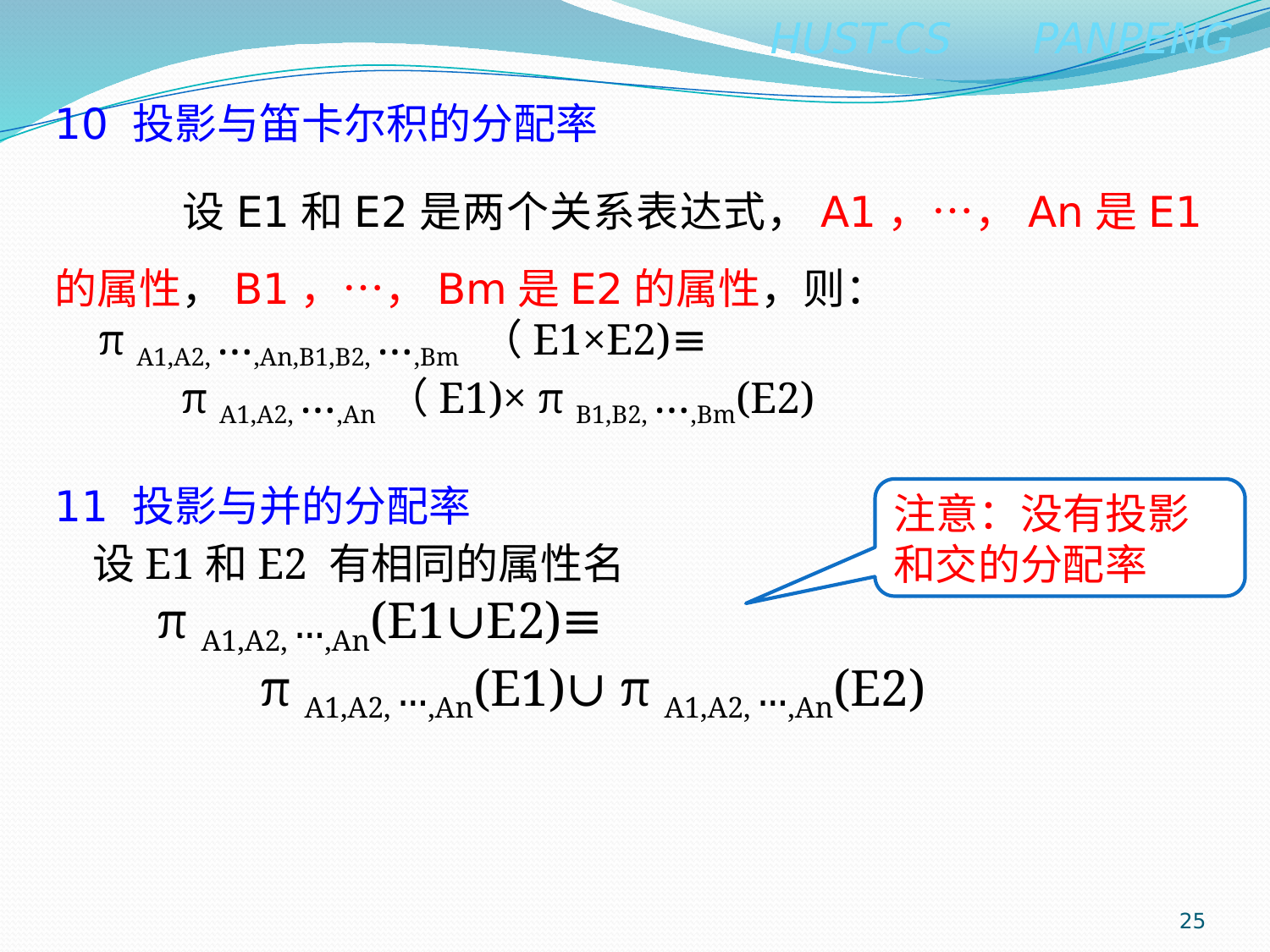

10 投影与笛卡尔积的分配率
	设E1和E2是两个关系表达式，A1，…，An是E1的属性，B1，…，Bm是E2的属性，则：
    π A1,A2, …,An,B1,B2, …,Bm （E1×E2)≡
	π A1,A2, …,An（E1)× π B1,B2, …,Bm(E2)

11 投影与并的分配率
	设E1和E2 有相同的属性名
 	     π A1,A2, …,An(E1∪E2)≡
	             π A1,A2, …,An(E1)∪ π A1,A2, …,An(E2)

注意：没有投影和交的分配率
25